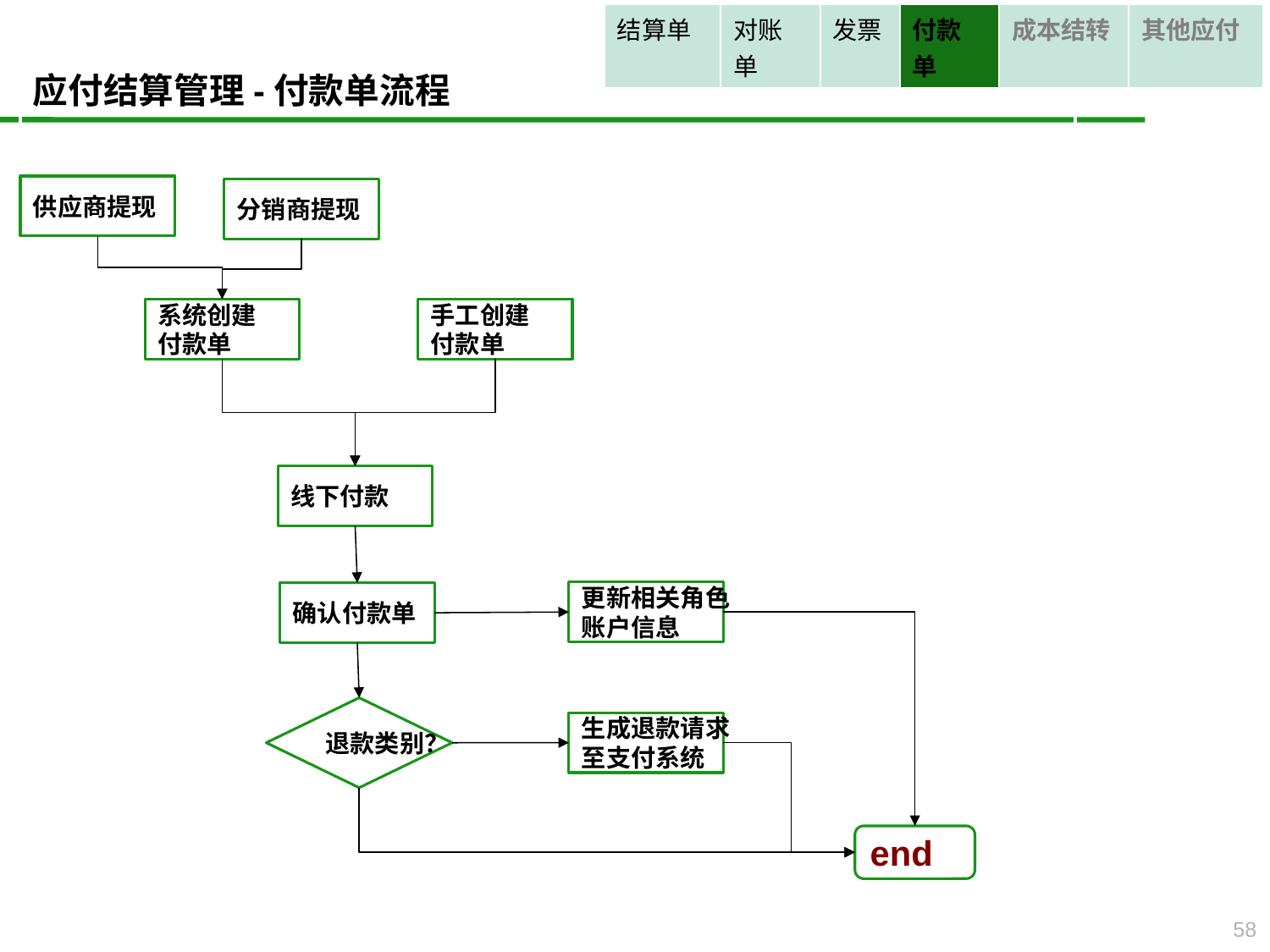

| 结算单 | 对账单 | 发票 | 付款单 | 成本结转 | 其他应付 |
| --- | --- | --- | --- | --- | --- |
应付结算管理-付款单流程
供应商提现
分销商提现
系统创建
付款单
手工创建
付款单
线下付款
更新相关角色
账户信息
确认付款单
退款类别？
生成退款请求
至支付系统
end
58